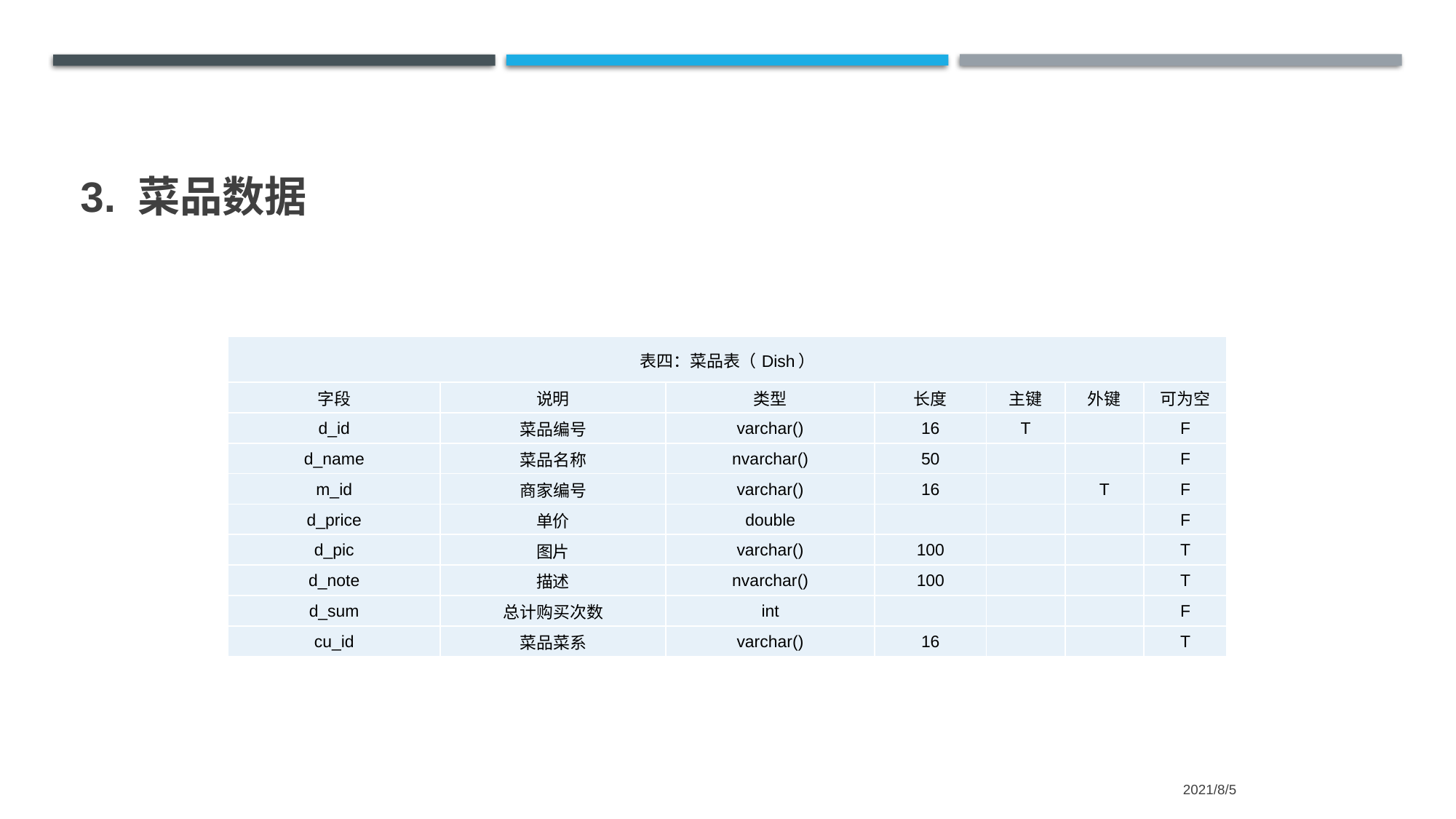

# 3. 菜品数据
| 表四：菜品表（Dish） |  |  |  |  |  |  |
| --- | --- | --- | --- | --- | --- | --- |
| 字段 | 说明 | 类型 | 长度 | 主键 | 外键 | 可为空 |
| d\_id | 菜品编号 | varchar() | 16 | T |  | F |
| d\_name | 菜品名称 | nvarchar() | 50 |  |  | F |
| m\_id | 商家编号 | varchar() | 16 |  | T | F |
| d\_price | 单价 | double |  |  |  | F |
| d\_pic | 图片 | varchar() | 100 |  |  | T |
| d\_note | 描述 | nvarchar() | 100 |  |  | T |
| d\_sum | 总计购买次数 | int |  |  |  | F |
| cu\_id | 菜品菜系 | varchar() | 16 |  |  | T |
2021/8/5